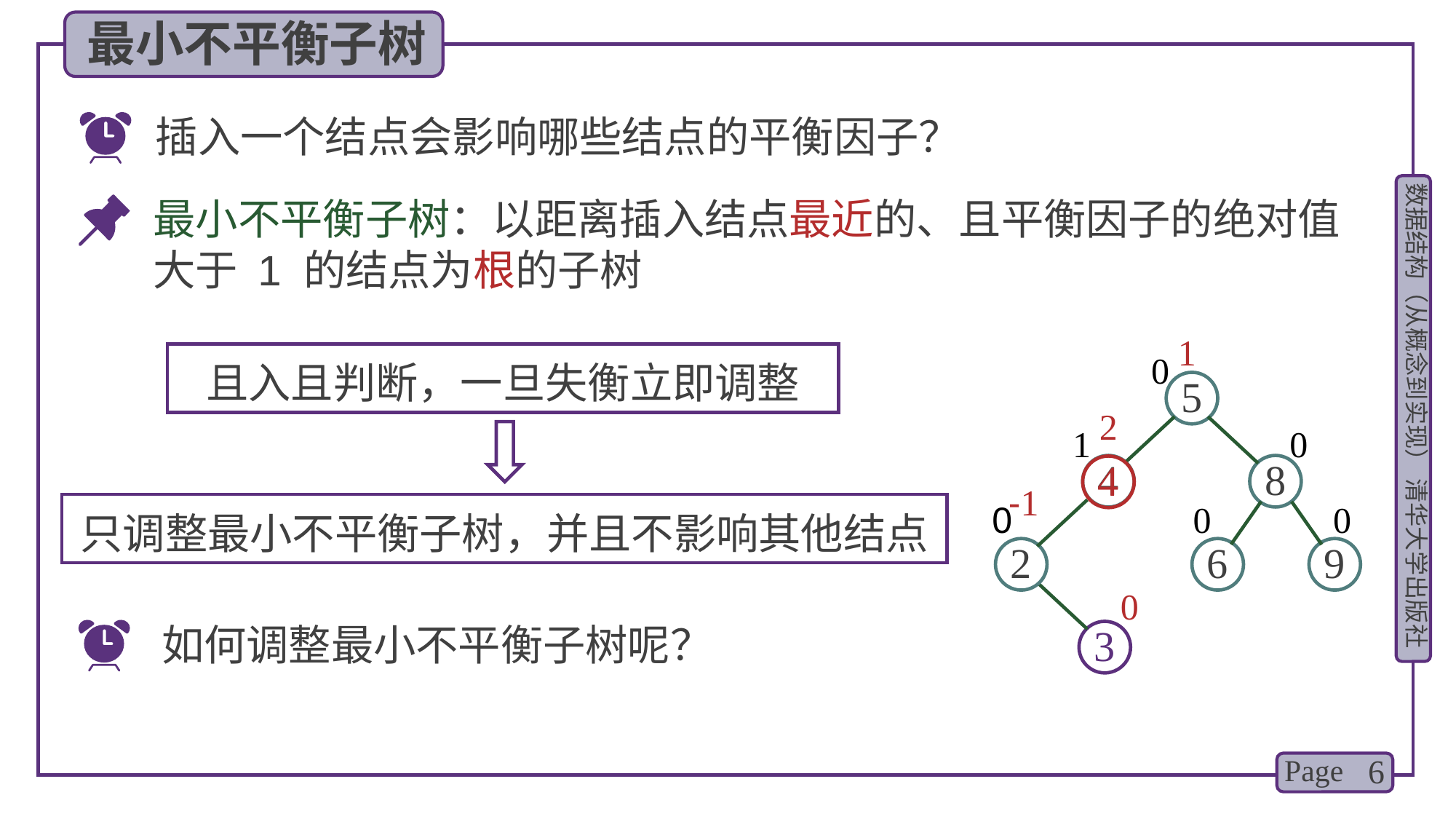

最小不平衡子树

插入一个结点会影响哪些结点的平衡因子？

最小不平衡子树：以距离插入结点最近的、且平衡因子的绝对值大于 1 的结点为根的子树

1
2
-1
0
且入且判断，一旦失衡立即调整
0
1
0
 0
0
0
5

4
8

2
6
9

只调整最小不平衡子树，并且不影响其他结点
4

3
如何调整最小不平衡子树呢？